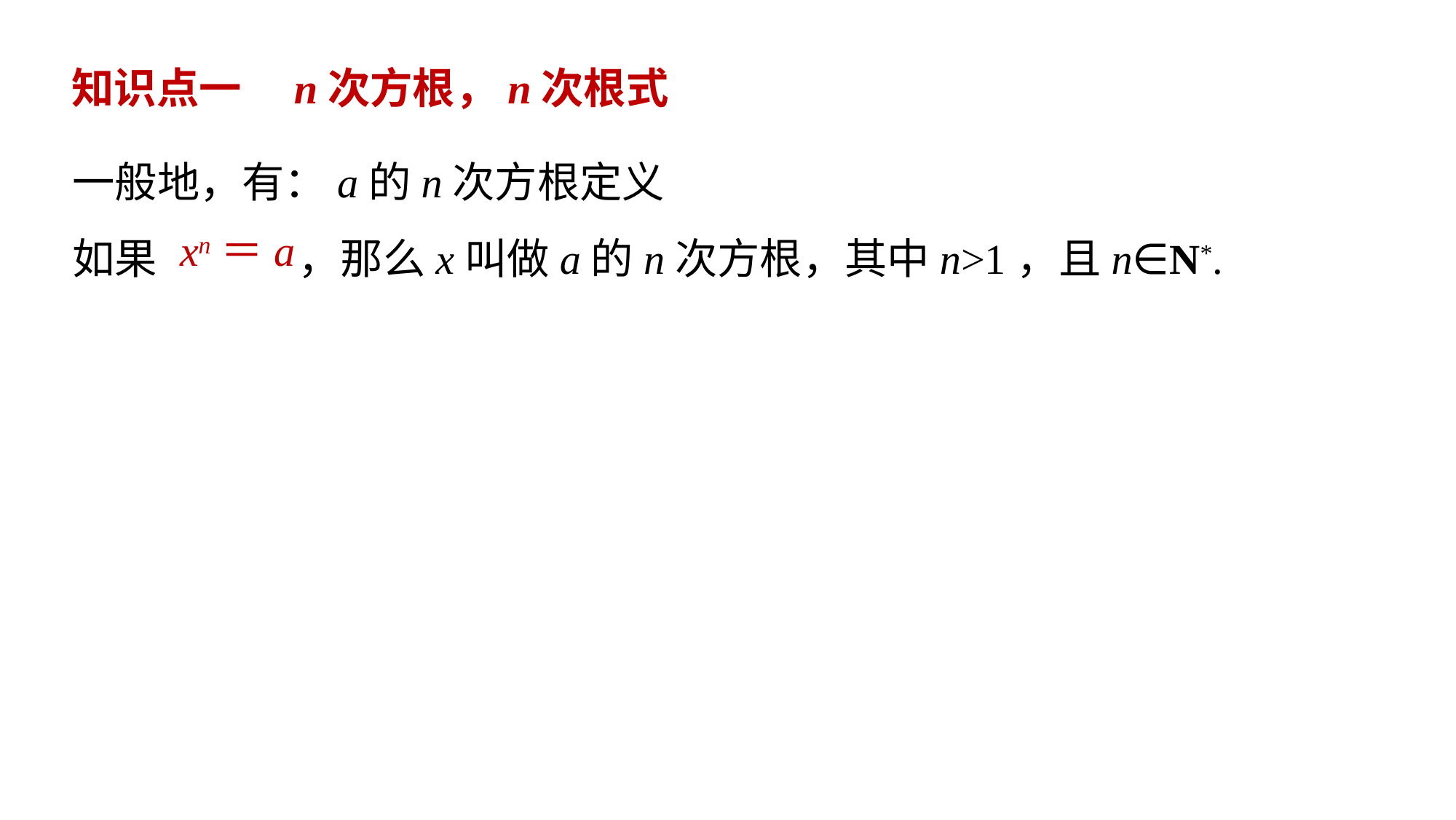

知识点一　n次方根，n次根式
一般地，有：a的n次方根定义
如果	，那么x叫做a的n次方根，其中n>1，且n∈N*.
xn＝a